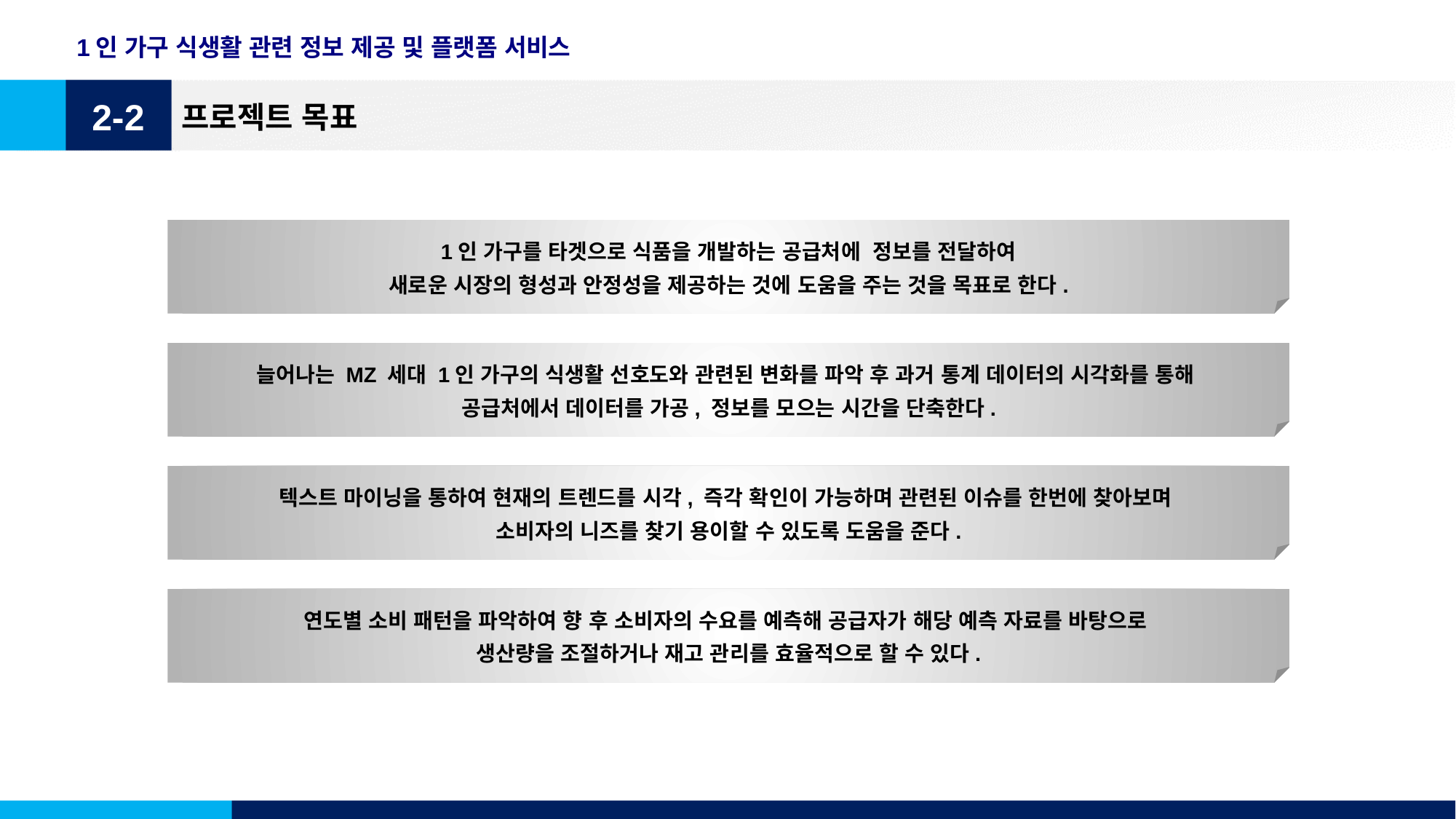

1인 가구 식생활 관련 정보 제공 및 플랫폼 서비스

2-2
프로젝트 목표
1인 가구를 타겟으로 식품을 개발하는 공급처에  정보를 전달하여
새로운 시장의 형성과 안정성을 제공하는 것에 도움을 주는 것을 목표로 한다.
늘어나는 MZ 세대 1인 가구의 식생활 선호도와 관련된 변화를 파악 후 과거 통계 데이터의 시각화를 통해
공급처에서 데이터를 가공, 정보를 모으는 시간을 단축한다.
텍스트 마이닝을 통하여 현재의 트렌드를 시각, 즉각 확인이 가능하며 관련된 이슈를 한번에 찾아보며
소비자의 니즈를 찾기 용이할 수 있도록 도움을 준다.
연도별 소비 패턴을 파악하여 향 후 소비자의 수요를 예측해 공급자가 해당 예측 자료를 바탕으로
생산량을 조절하거나 재고 관리를 효율적으로 할 수 있다.